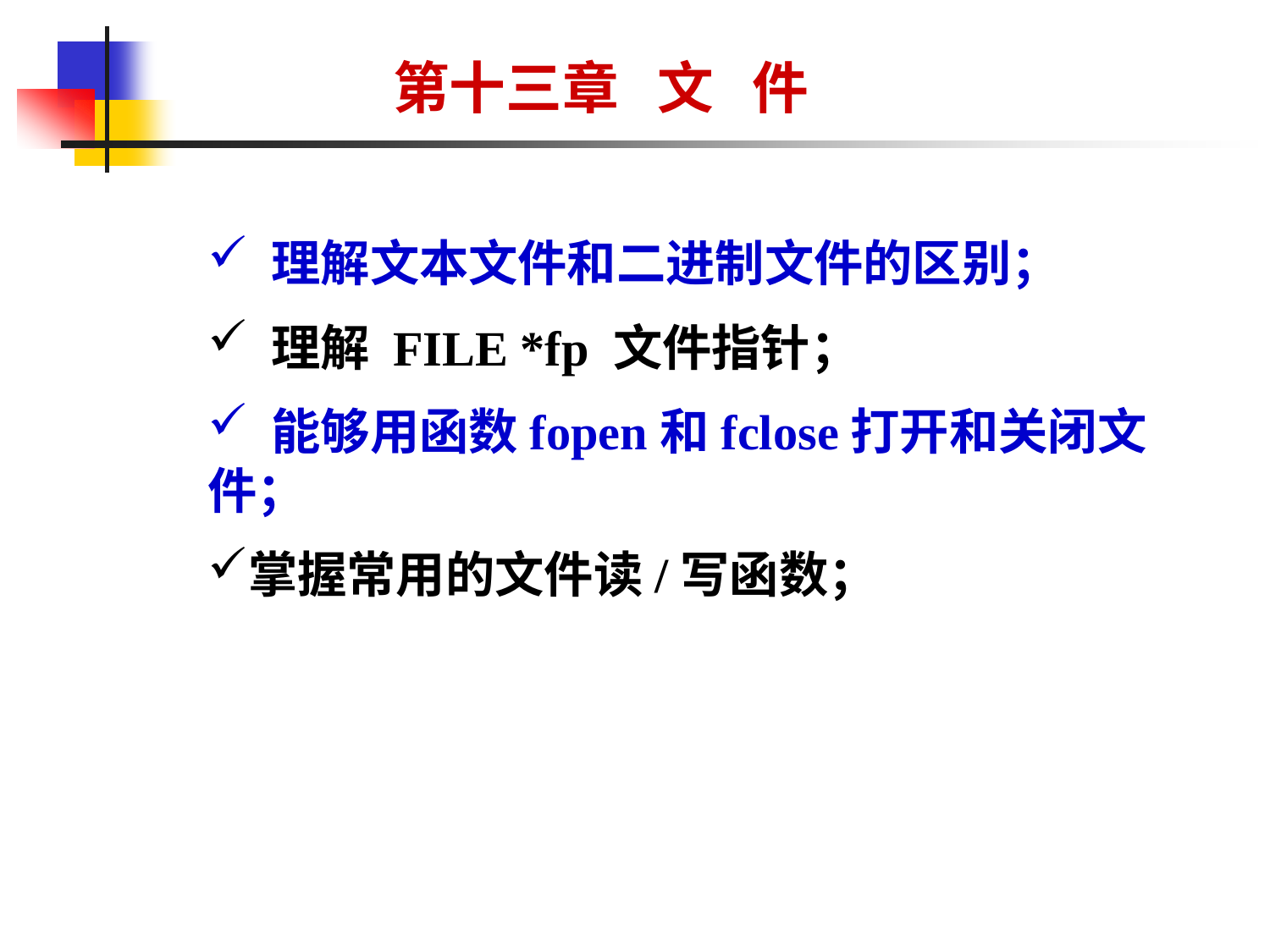

第十三章   文   件
 理解文本文件和二进制文件的区别；
 理解 FILE *fp 文件指针；
 能够用函数fopen和fclose打开和关闭文件；
掌握常用的文件读/写函数；